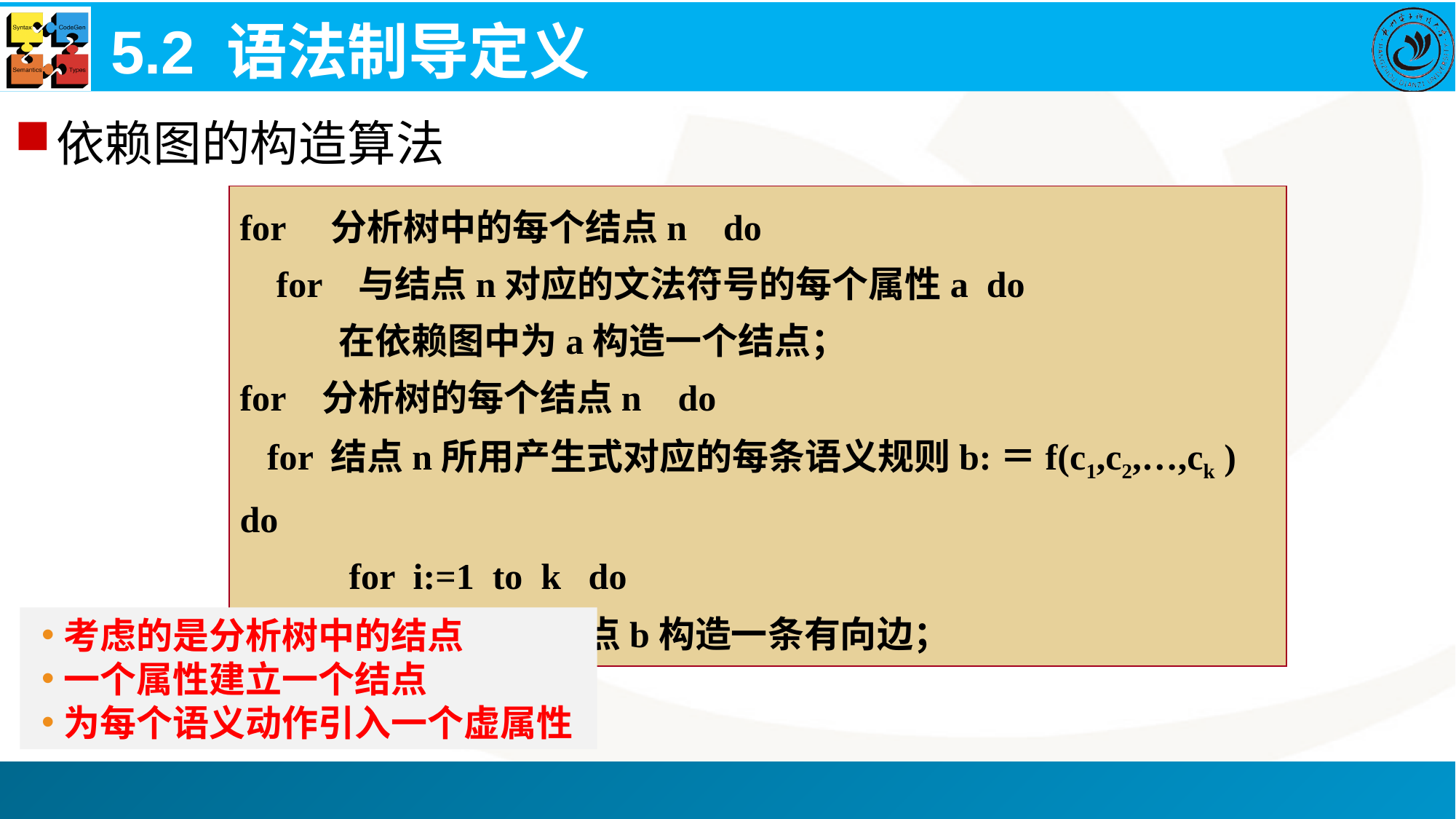

# 5.2 语法制导定义
依赖图的构造算法
for    分析树中的每个结点n    do
    for   与结点n对应的文法符号的每个属性a  do
           在依赖图中为a构造一个结点；
for   分析树的每个结点n    do
   for 结点n所用产生式对应的每条语义规则b:＝f(c1,c2,…,ck ) do
            for  i:=1  to  k   do
              从结点ci到结点b构造一条有向边；
考虑的是分析树中的结点
一个属性建立一个结点
为每个语义动作引入一个虚属性
21